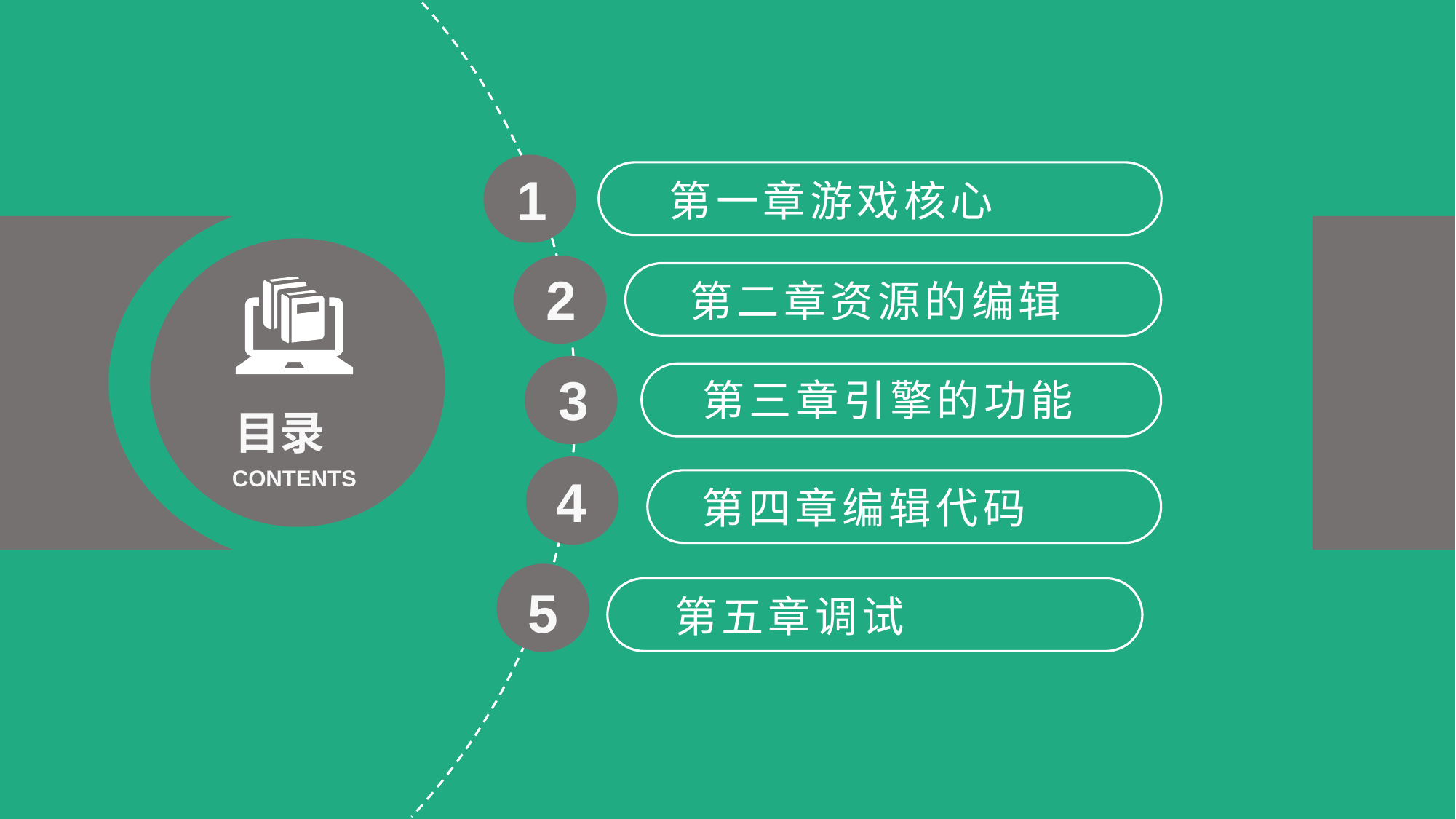

1

第一章游戏核心

2

第二章资源的编辑

3

第三章引擎的功能
目录

CONTENTS
4

第四章编辑代码

5

第五章调试